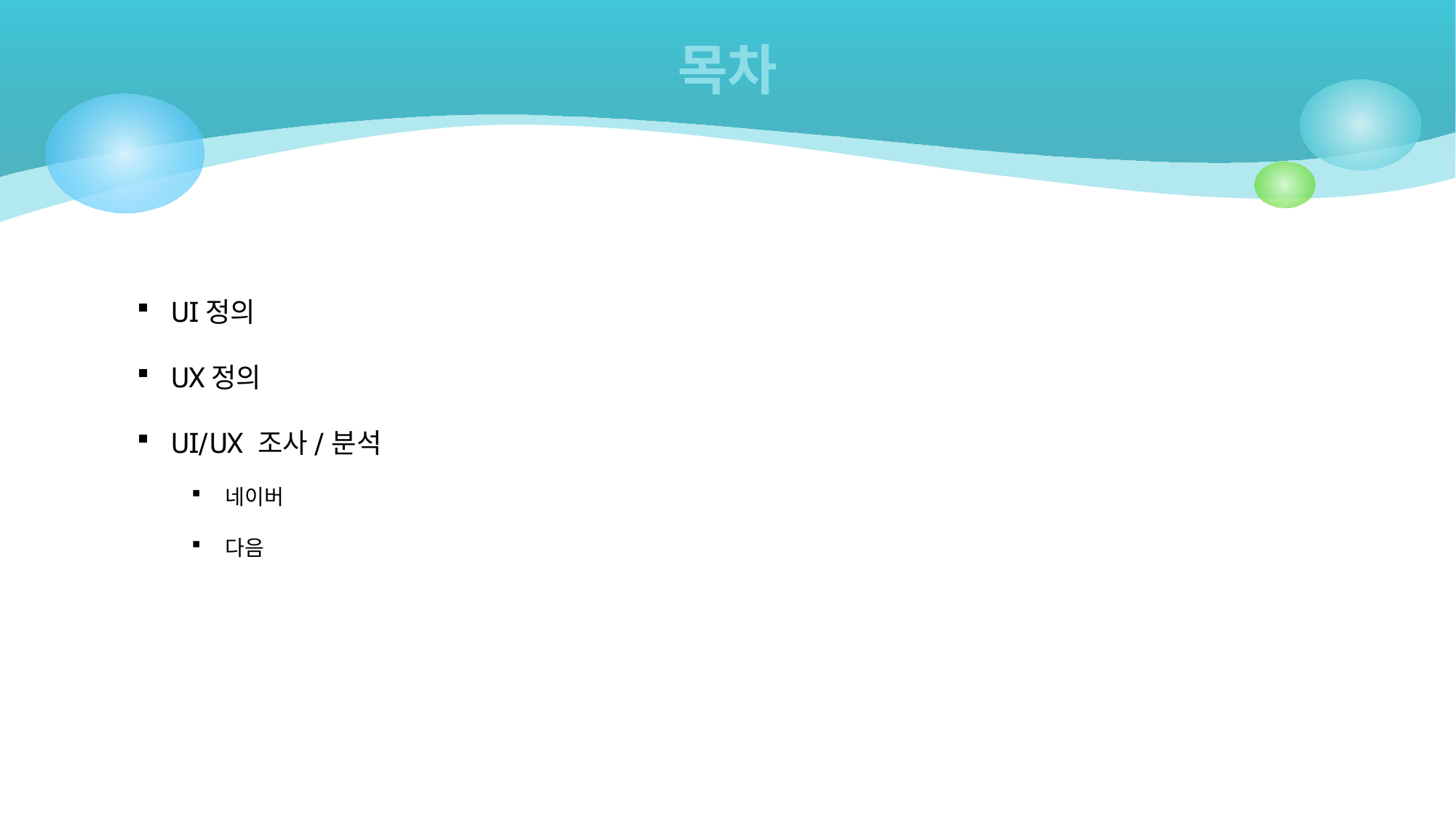

# 목차
UI정의
UX정의
UI/UX 조사/분석
네이버
다음